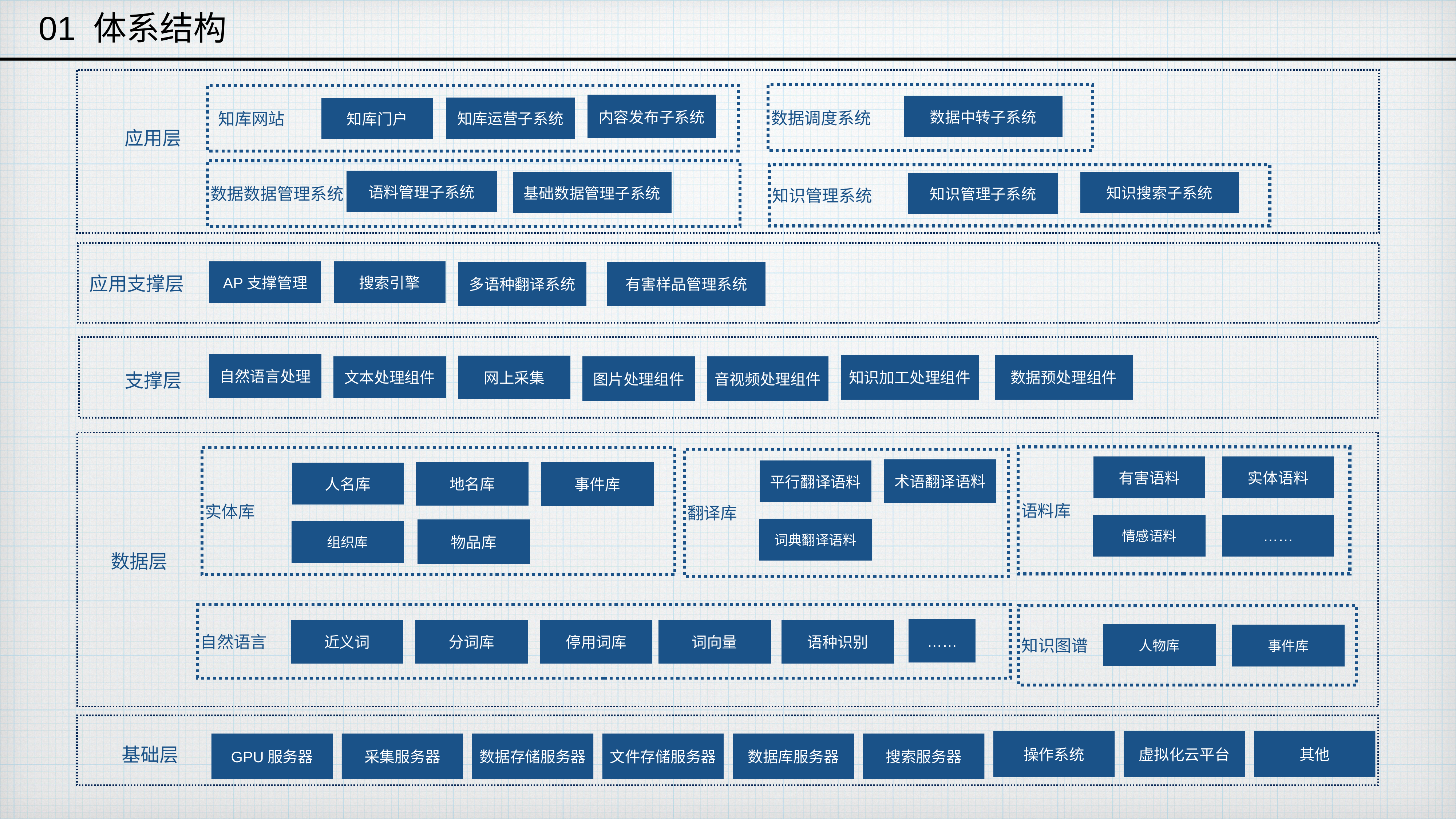

# 01 体系结构

数据调度系统
 知库网站
内容发布子系统
数据中转子系统
知库运营子系统
知库门户
应用层
数据数据管理系统
知识管理系统
语料管理子系统
知识搜索子系统
基础数据管理子系统
知识管理子系统

搜索引擎
AP支撑管理
多语种翻译系统
有害样品管理系统
应用支撑层

自然语言处理
知识加工处理组件
数据预处理组件
网上采集
图片处理组件
音视频处理组件
文本处理组件
支撑层

语料库
实体库
翻译库
有害语料
实体语料
术语翻译语料
平行翻译语料
地名库
事件库
人名库
情感语料
……
词典翻译语料
物品库
组织库
数据层
自然语言
知识图谱
……
近义词
分词库
停用词库
词向量
语种识别
人物库
事件库

操作系统
虚拟化云平台
其他
GPU服务器
采集服务器
数据存储服务器
文件存储服务器
数据库服务器
搜索服务器
基础层